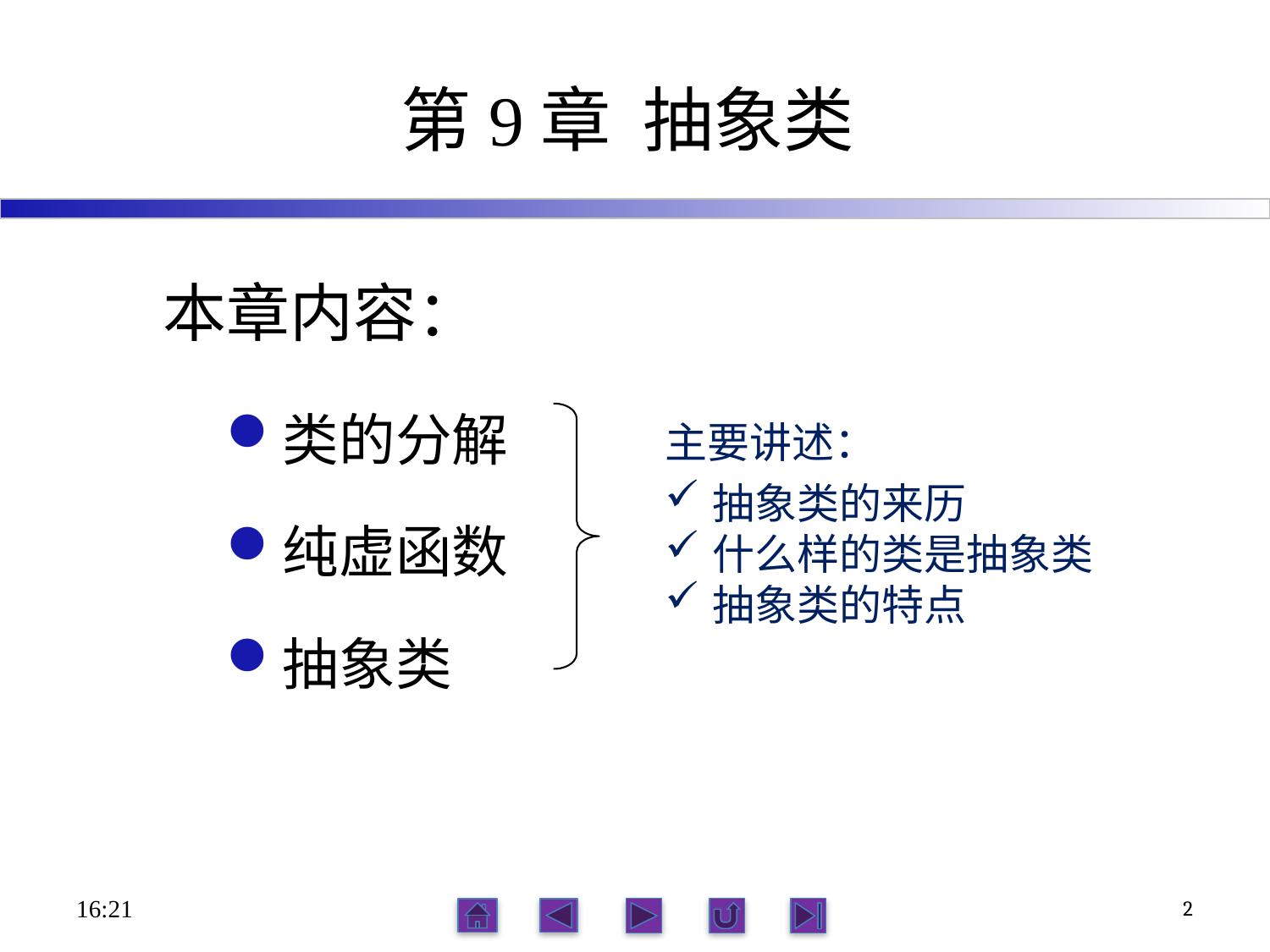

# 第9章  抽象类
本章内容：
类的分解
纯虚函数
抽象类

主要讲述：
抽象类的来历
什么样的类是抽象类
抽象类的特点

16:21
2